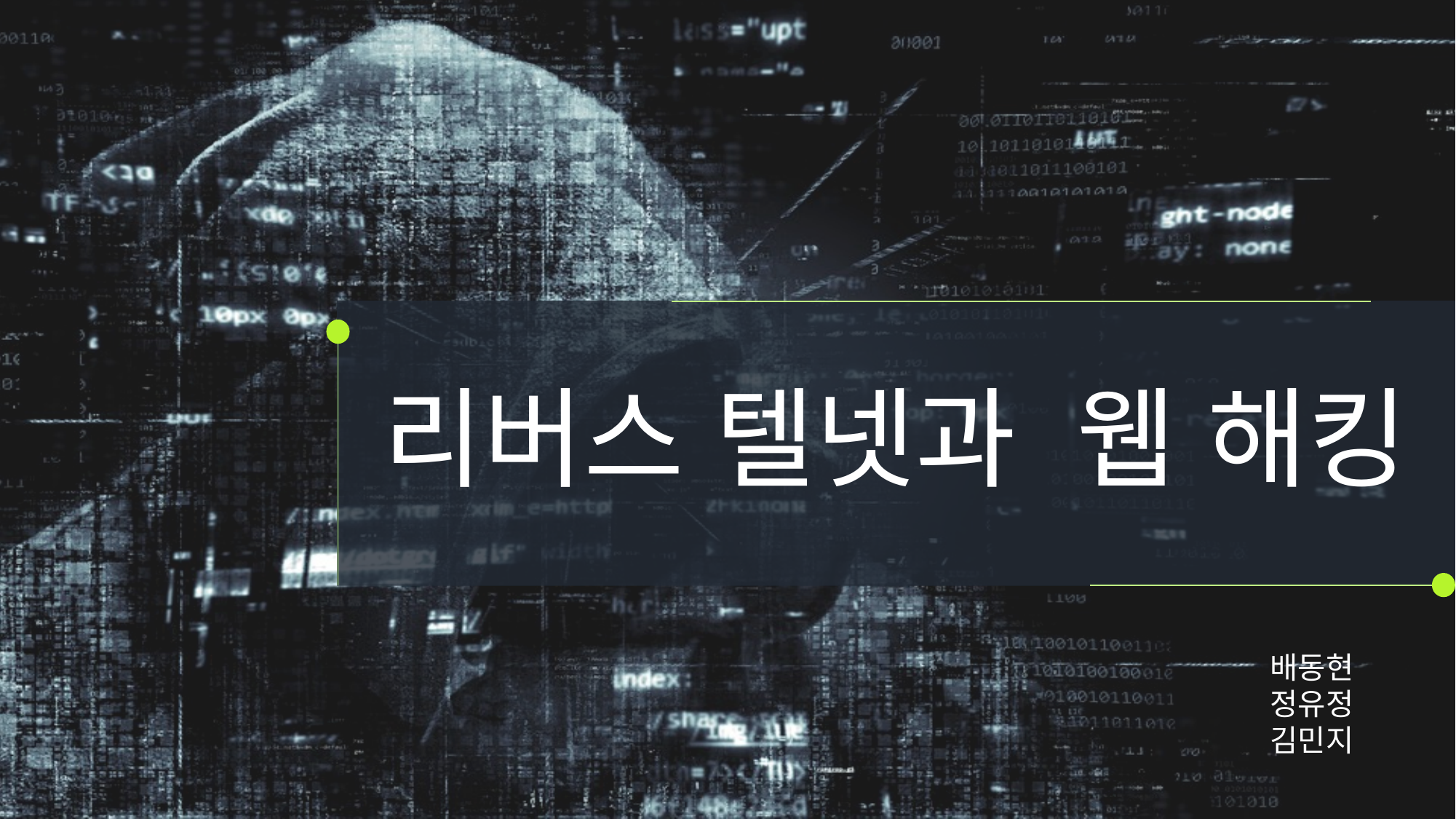

리버스 텔넷과  웹 해킹

배동현
정유정
김민지